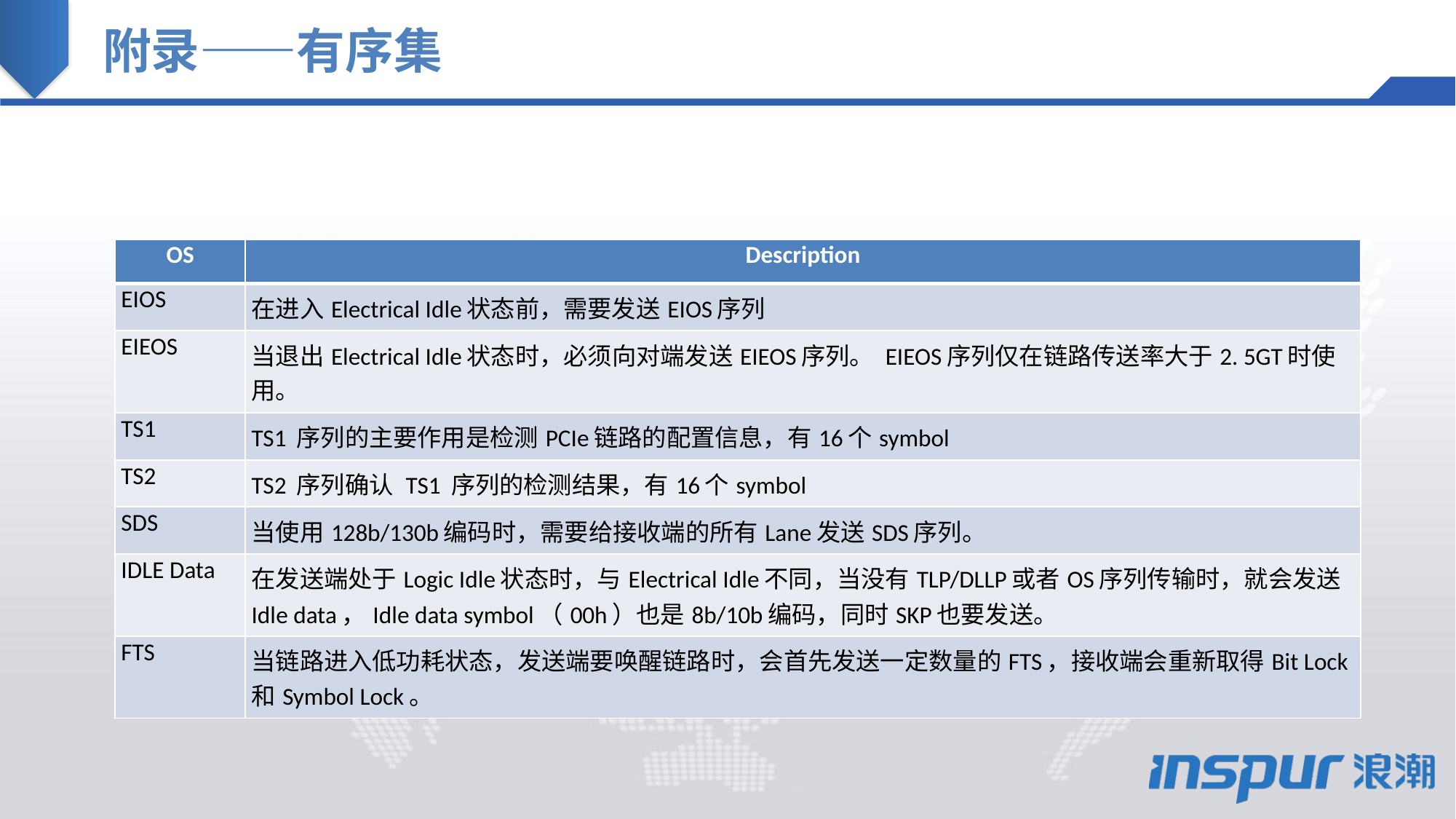

附录——有序集
| OS | Description |
| --- | --- |
| EIOS | 在进入Electrical Idle状态前，需要发送EIOS序列 |
| EIEOS | 当退出Electrical Idle状态时，必须向对端发送EIEOS序列。 EIEOS序列仅在链路传送率大于2. 5GT时使用。 |
| TS1 | TS1 序列的主要作用是检测PCIe链路的配置信息，有16个symbol |
| TS2 | TS2 序列确认 TS1 序列的检测结果，有16个symbol |
| SDS | 当使用128b/130b编码时，需要给接收端的所有Lane发送SDS序列。 |
| IDLE Data | 在发送端处于Logic Idle状态时，与Electrical Idle不同，当没有TLP/DLLP或者OS序列传输时，就会发送Idle data，Idle data symbol（00h）也是8b/10b编码，同时SKP也要发送。 |
| FTS | 当链路进入低功耗状态，发送端要唤醒链路时，会首先发送一定数量的FTS，接收端会重新取得Bit Lock和Symbol Lock。 |